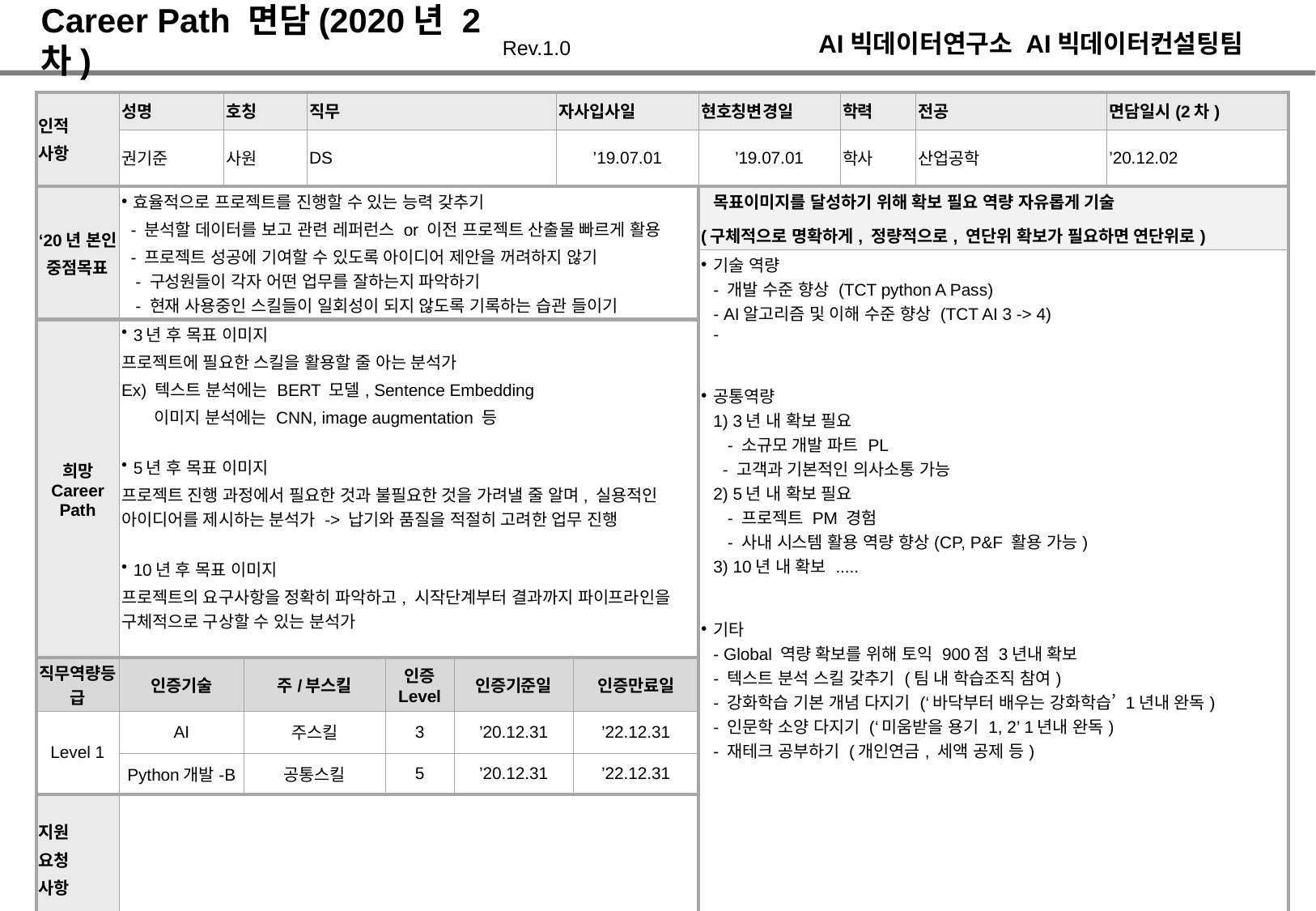

# Career Path 면담(2020년 2차)
AI빅데이터연구소 AI빅데이터컨설팅팀
Rev.1.0
| 인적 사항 | 성명 | 호칭 |  | 직무 |  |  | 자사입사일 |  | 현호칭변경일 | 학력 | 전공 | 면담일시(2차) |
| --- | --- | --- | --- | --- | --- | --- | --- | --- | --- | --- | --- | --- |
|  | 권기준 | 사원 |  | DS |  |  | ’19.07.01 |  | ’19.07.01 | 학사 | 산업공학 | ’20.12.02 |
| ‘20년 본인 중점목표 | 효율적으로 프로젝트를 진행할 수 있는 능력 갖추기 - 분석할 데이터를 보고 관련 레퍼런스 or 이전 프로젝트 산출물 빠르게 활용 - 프로젝트 성공에 기여할 수 있도록 아이디어 제안을 꺼려하지 않기 - 구성원들이 각자 어떤 업무를 잘하는지 파악하기 - 현재 사용중인 스킬들이 일회성이 되지 않도록 기록하는 습관 들이기 |  |  |  |  |  |  |  | 목표이미지를 달성하기 위해 확보 필요 역량 자유롭게 기술 (구체적으로 명확하게, 정량적으로, 연단위 확보가 필요하면 연단위로) |  |  |  |
|  |  |  |  |  |  |  |  |  | 기술 역량 - 개발 수준 향상 (TCT python A Pass) - AI알고리즘 및 이해 수준 향상 (TCT AI 3 -> 4) - 공통역량 1) 3년 내 확보 필요 - 소규모 개발 파트 PL - 고객과 기본적인 의사소통 가능 2) 5년 내 확보 필요 - 프로젝트 PM 경험 - 사내 시스템 활용 역량 향상(CP, P&F 활용 가능) 3) 10년 내 확보 ..... 기타 - Global 역량 확보를 위해 토익 900점 3년내 확보 - 텍스트 분석 스킬 갖추기 (팀 내 학습조직 참여) - 강화학습 기본 개념 다지기 (‘바닥부터 배우는 강화학습’ 1년내 완독) - 인문학 소양 다지기 (‘미움받을 용기 1, 2’ 1년내 완독) - 재테크 공부하기 (개인연금, 세액 공제 등) |  |  |  |
| 희망 Career Path | 3년 후 목표 이미지 프로젝트에 필요한 스킬을 활용할 줄 아는 분석가 Ex) 텍스트 분석에는 BERT 모델, Sentence Embedding 이미지 분석에는 CNN, image augmentation 등 5년 후 목표 이미지 프로젝트 진행 과정에서 필요한 것과 불필요한 것을 가려낼 줄 알며, 실용적인 아이디어를 제시하는 분석가 -> 납기와 품질을 적절히 고려한 업무 진행 10년 후 목표 이미지 프로젝트의 요구사항을 정확히 파악하고, 시작단계부터 결과까지 파이프라인을 구체적으로 구상할 수 있는 분석가 |  |  |  |  |  |  |  |  |  |  |  |
| 직무역량등급 | 인증기술 |  | 주/부스킬 |  | 인증 Level | 인증기준일 |  | 인증만료일 |  |  |  |  |
| Level 1 | AI |  | 주스킬 |  | 3 | ’20.12.31 |  | ’22.12.31 |  |  |  |  |
|  | Python개발-B |  | 공통스킬 |  | 5 | ’20.12.31 |  | ’22.12.31 |  |  |  |  |
| 지원 요청 사항 |  |  |  |  |  |  |  |  |  |  |  |  |